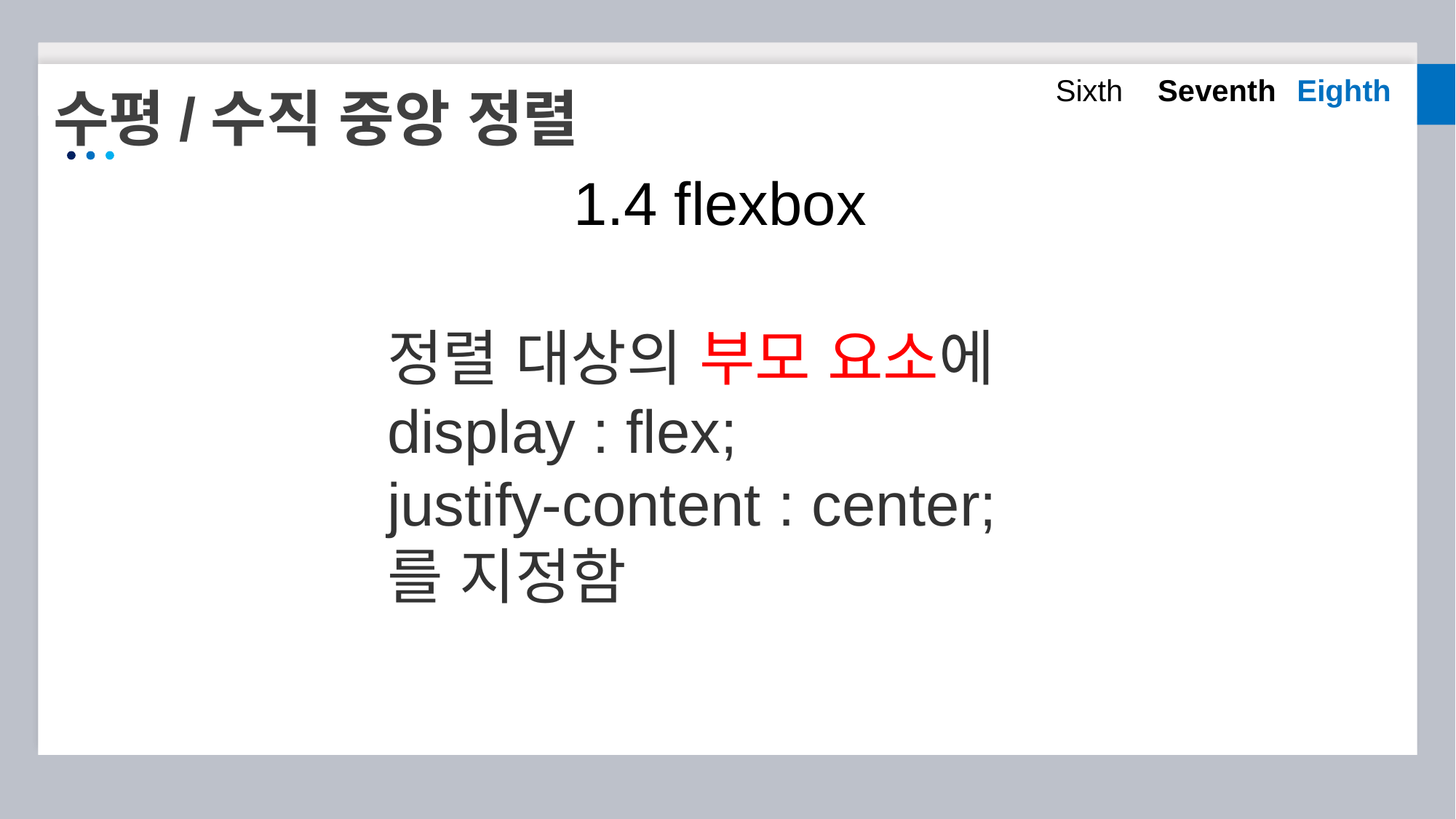

Sixth
Seventh
Eighth
수평/수직 중앙 정렬

1.4 flexbox
정렬 대상의 부모 요소에
display : flex;
justify-content : center;
를 지정함